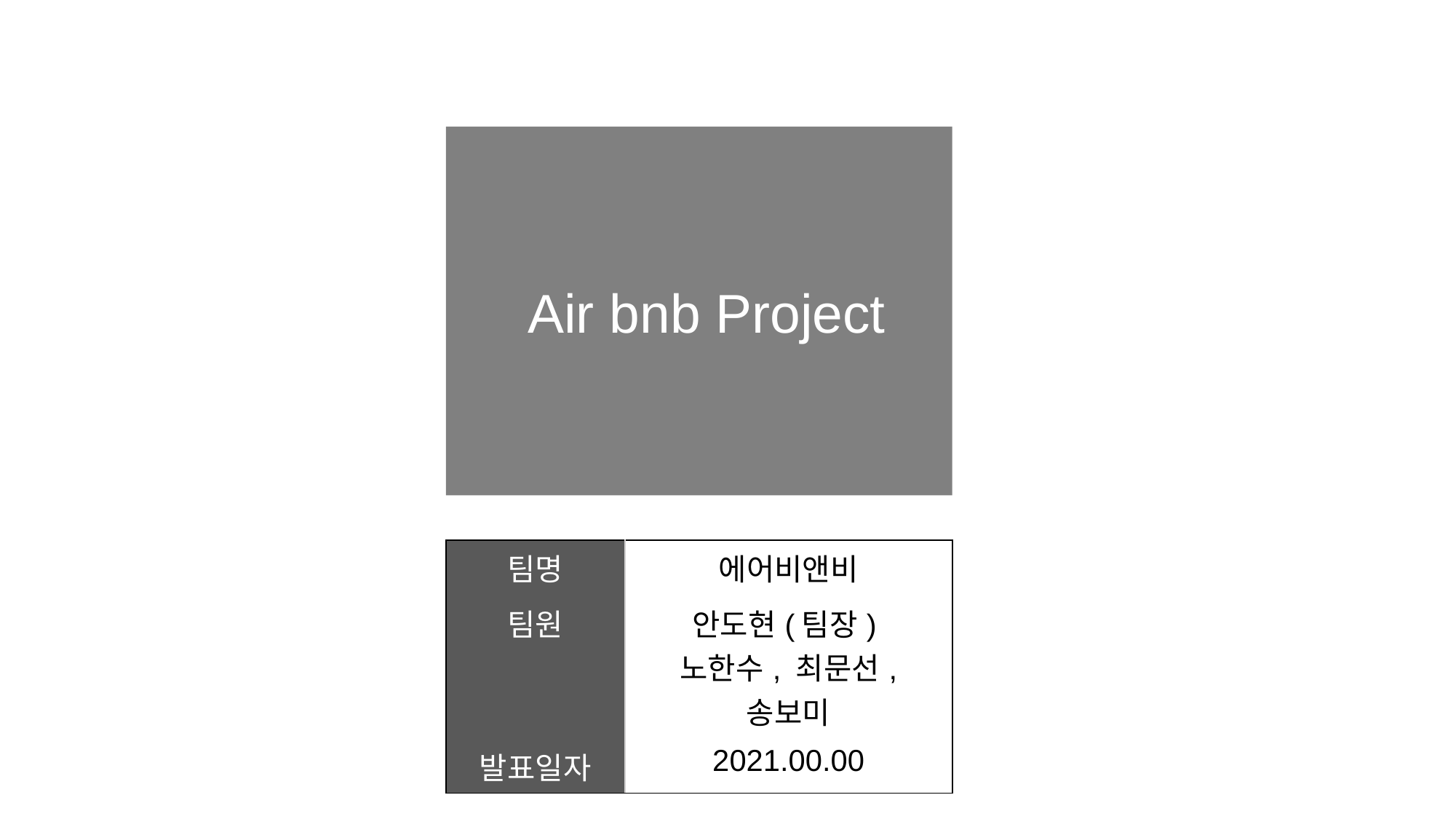

Air bnb Project
| 팀명 | 에어비앤비 |
| --- | --- |
| 팀원 | 안도현(팀장) 노한수, 최문선, 송보미 |
| 발표일자 | 2021.00.00 |